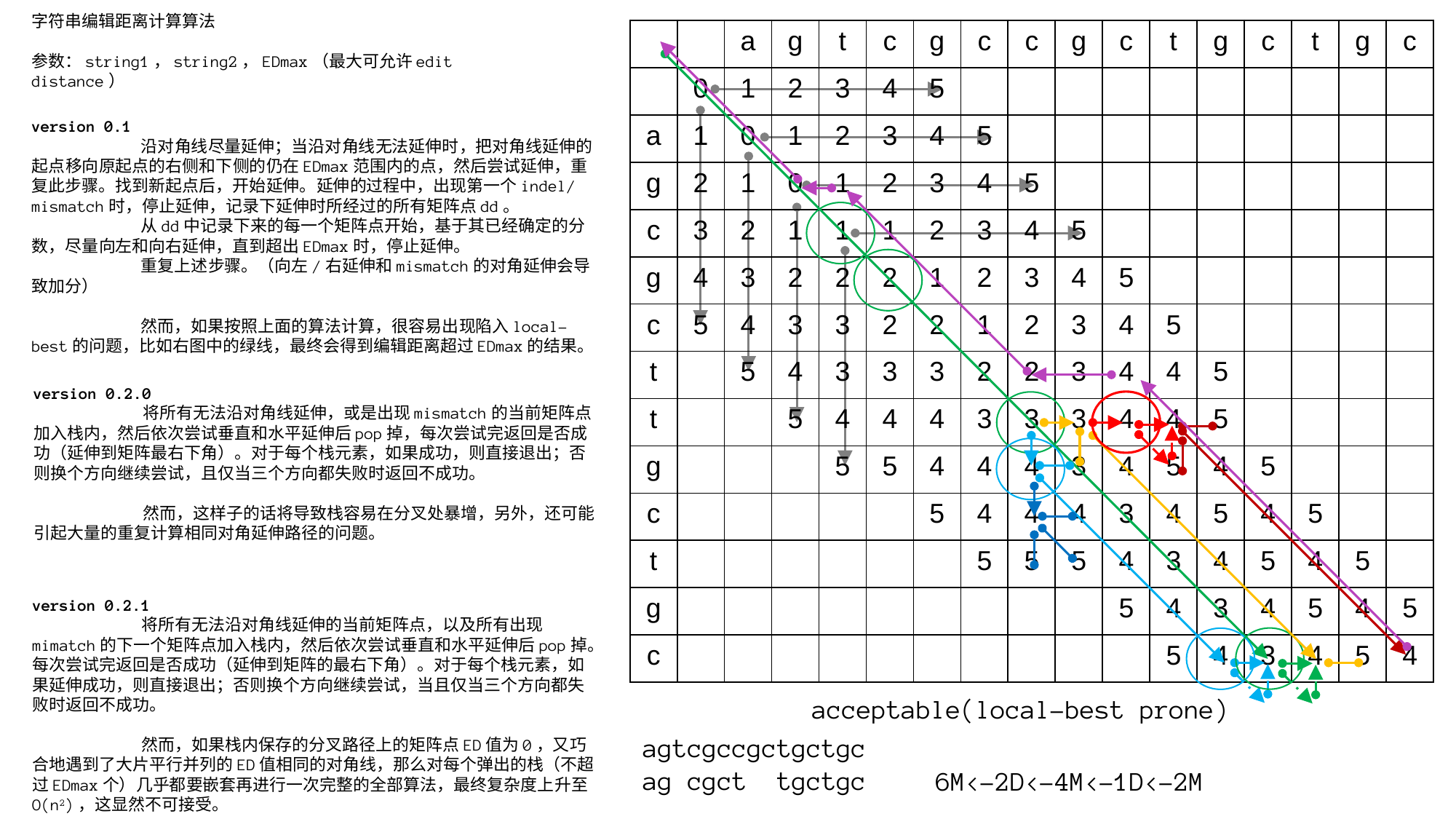

字符串编辑距离计算算法

参数：string1，string2，EDmax（最大可允许edit distance）
|  |  | a | g | t | c | g | c | c | g | c | t | g | c | t | g | c |
| --- | --- | --- | --- | --- | --- | --- | --- | --- | --- | --- | --- | --- | --- | --- | --- | --- |
|  | 0 | 1 | 2 | 3 | 4 | 5 |  |  |  |  |  |  |  |  |  |  |
| a | 1 | 0 | 1 | 2 | 3 | 4 | 5 |  |  |  |  |  |  |  |  |  |
| g | 2 | 1 | 0 | 1 | 2 | 3 | 4 | 5 |  |  |  |  |  |  |  |  |
| c | 3 | 2 | 1 | 1 | 1 | 2 | 3 | 4 | 5 |  |  |  |  |  |  |  |
| g | 4 | 3 | 2 | 2 | 2 | 1 | 2 | 3 | 4 | 5 |  |  |  |  |  |  |
| c | 5 | 4 | 3 | 3 | 2 | 2 | 1 | 2 | 3 | 4 | 5 |  |  |  |  |  |
| t |  | 5 | 4 | 3 | 3 | 3 | 2 | 2 | 3 | 4 | 4 | 5 |  |  |  |  |
| t |  |  | 5 | 4 | 4 | 4 | 3 | 3 | 3 | 4 | 4 | 5 |  |  |  |  |
| g |  |  |  | 5 | 5 | 4 | 4 | 4 | 3 | 4 | 5 | 4 | 5 |  |  |  |
| c |  |  |  |  |  | 5 | 4 | 4 | 4 | 3 | 4 | 5 | 4 | 5 |  |  |
| t |  |  |  |  |  |  | 5 | 5 | 5 | 4 | 3 | 4 | 5 | 4 | 5 |  |
| g |  |  |  |  |  |  |  |  |  | 5 | 4 | 3 | 4 | 5 | 4 | 5 |
| c |  |  |  |  |  |  |  |  |  |  | 5 | 4 | 3 | 4 | 5 | 4 |
version 0.1
	沿对角线尽量延伸；当沿对角线无法延伸时，把对角线延伸的起点移向原起点的右侧和下侧的仍在EDmax范围内的点，然后尝试延伸，重复此步骤。找到新起点后，开始延伸。延伸的过程中，出现第一个indel/mismatch时，停止延伸，记录下延伸时所经过的所有矩阵点dd。
	从dd中记录下来的每一个矩阵点开始，基于其已经确定的分数，尽量向左和向右延伸，直到超出EDmax时，停止延伸。
	重复上述步骤。（向左/右延伸和mismatch的对角延伸会导致加分）

	然而，如果按照上面的算法计算，很容易出现陷入local-best的问题，比如右图中的绿线，最终会得到编辑距离超过EDmax的结果。

version 0.2.0
	将所有无法沿对角线延伸，或是出现mismatch的当前矩阵点加入栈内，然后依次尝试垂直和水平延伸后pop掉，每次尝试完返回是否成功（延伸到矩阵最右下角）。对于每个栈元素，如果成功，则直接退出；否则换个方向继续尝试，且仅当三个方向都失败时返回不成功。

	然而，这样子的话将导致栈容易在分叉处暴增，另外，还可能引起大量的重复计算相同对角延伸路径的问题。

version 0.2.1
	将所有无法沿对角线延伸的当前矩阵点，以及所有出现mimatch的下一个矩阵点加入栈内，然后依次尝试垂直和水平延伸后pop掉。每次尝试完返回是否成功（延伸到矩阵的最右下角）。对于每个栈元素，如果延伸成功，则直接退出；否则换个方向继续尝试，当且仅当三个方向都失败时返回不成功。

	然而，如果栈内保存的分叉路径上的矩阵点ED值为0，又巧合地遇到了大片平行并列的ED值相同的对角线，那么对每个弹出的栈（不超过EDmax个）几乎都要嵌套再进行一次完整的全部算法，最终复杂度上升至O(n2)，这显然不可接受。

acceptable(local-best prone)
agtcgccgctgctgc
ag cgct  tgctgc
6M<-2D<-4M<-1D<-2M